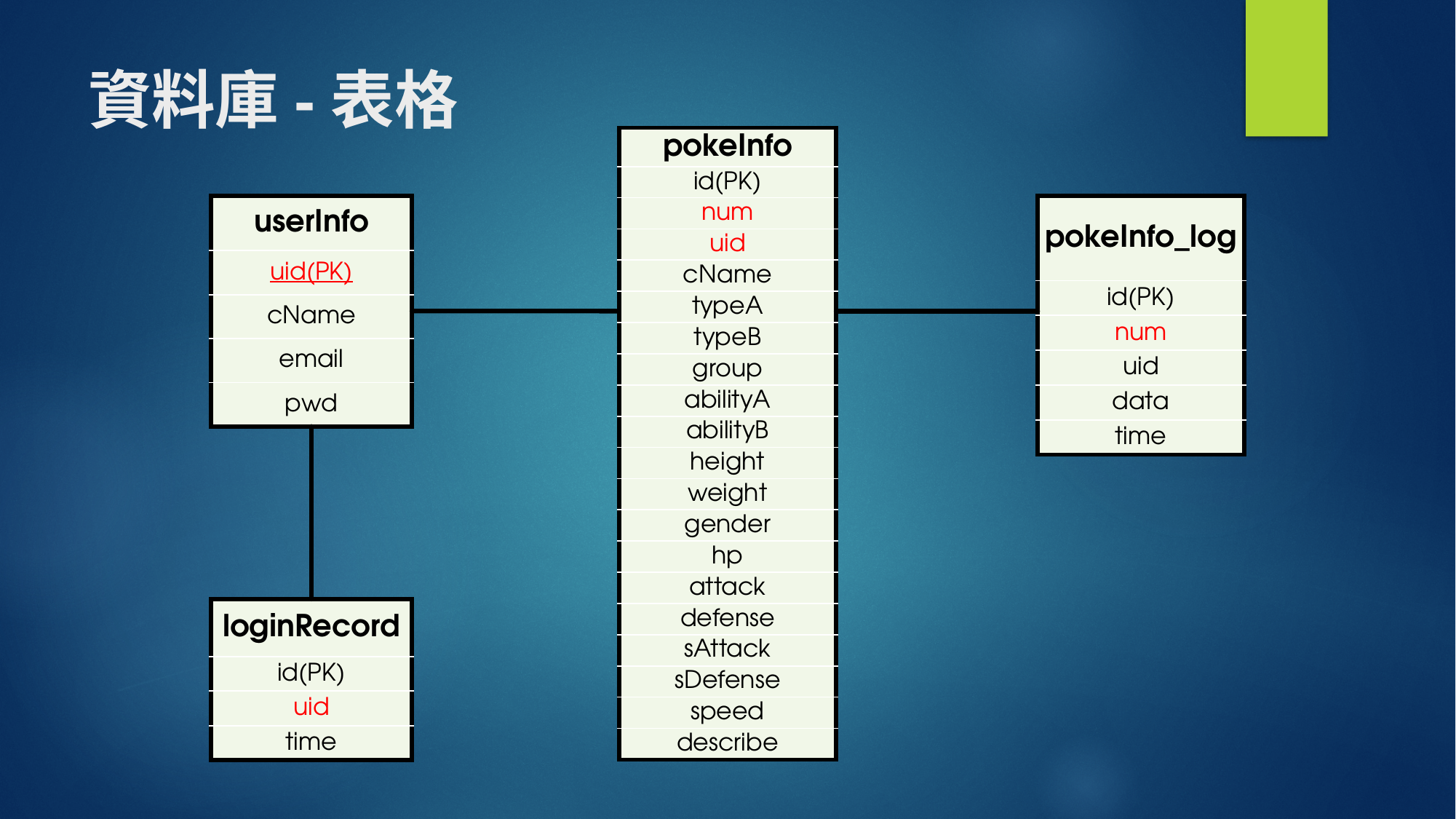

# 資料庫-表格
| pokeInfo |
| --- |
| id(PK) |
| num |
| uid |
| cName |
| typeA |
| typeB |
| group |
| abilityA |
| abilityB |
| height |
| weight |
| gender |
| hp |
| attack |
| defense |
| sAttack |
| sDefense |
| speed |
| describe |
| userInfo |
| --- |
| uid(PK) |
| cName |
| email |
| pwd |
| pokeInfo\_log |
| --- |
| id(PK) |
| num |
| uid |
| data |
| time |
| loginRecord |
| --- |
| id(PK) |
| uid |
| time |